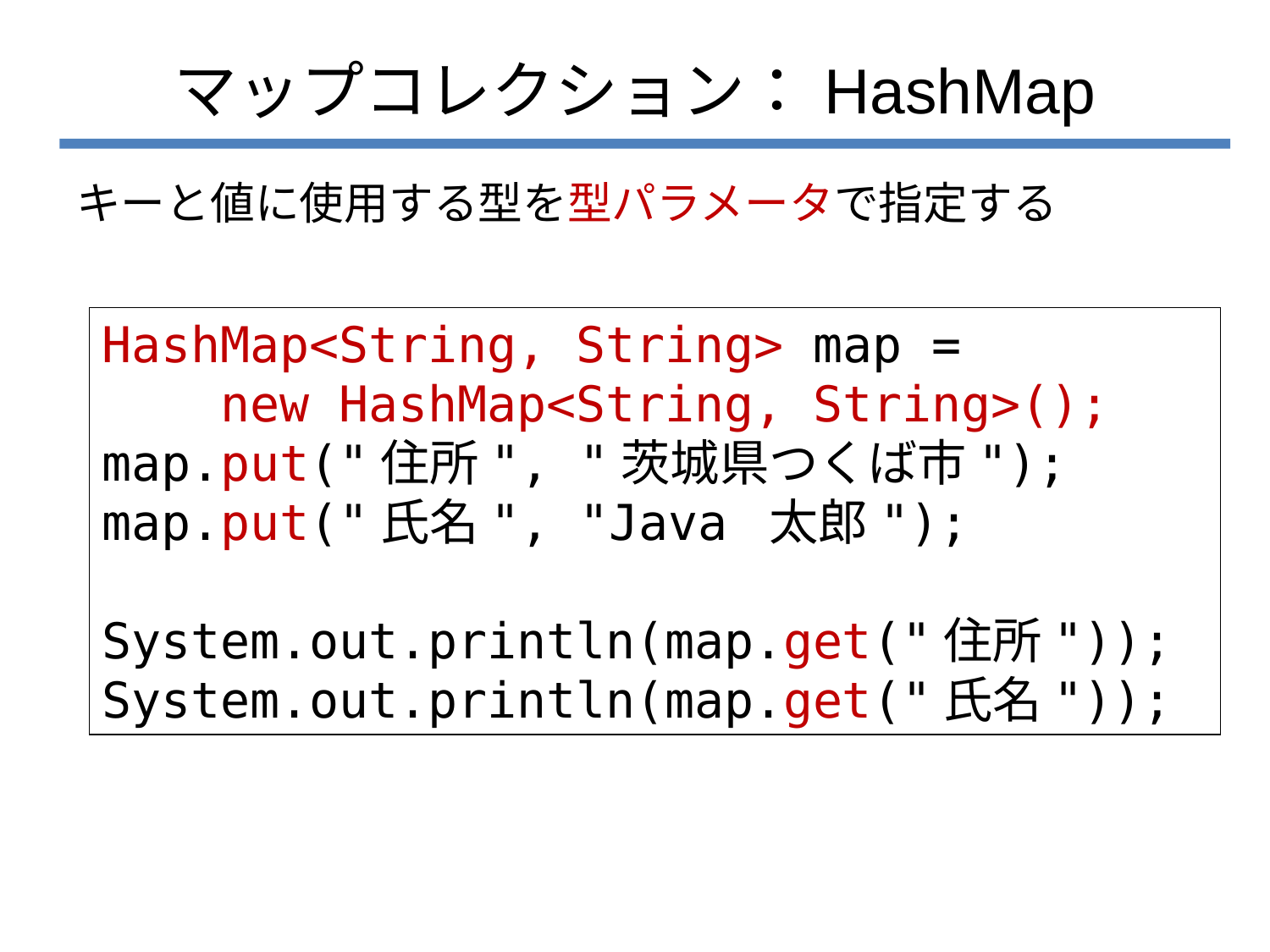

# マップコレクション：HashMap
キーと値に使用する型を型パラメータで指定する
HashMap<String, String> map =
    new HashMap<String, String>();
map.put("住所", "茨城県つくば市");
map.put("氏名", "Java 太郎");

System.out.println(map.get("住所"));
System.out.println(map.get("氏名"));